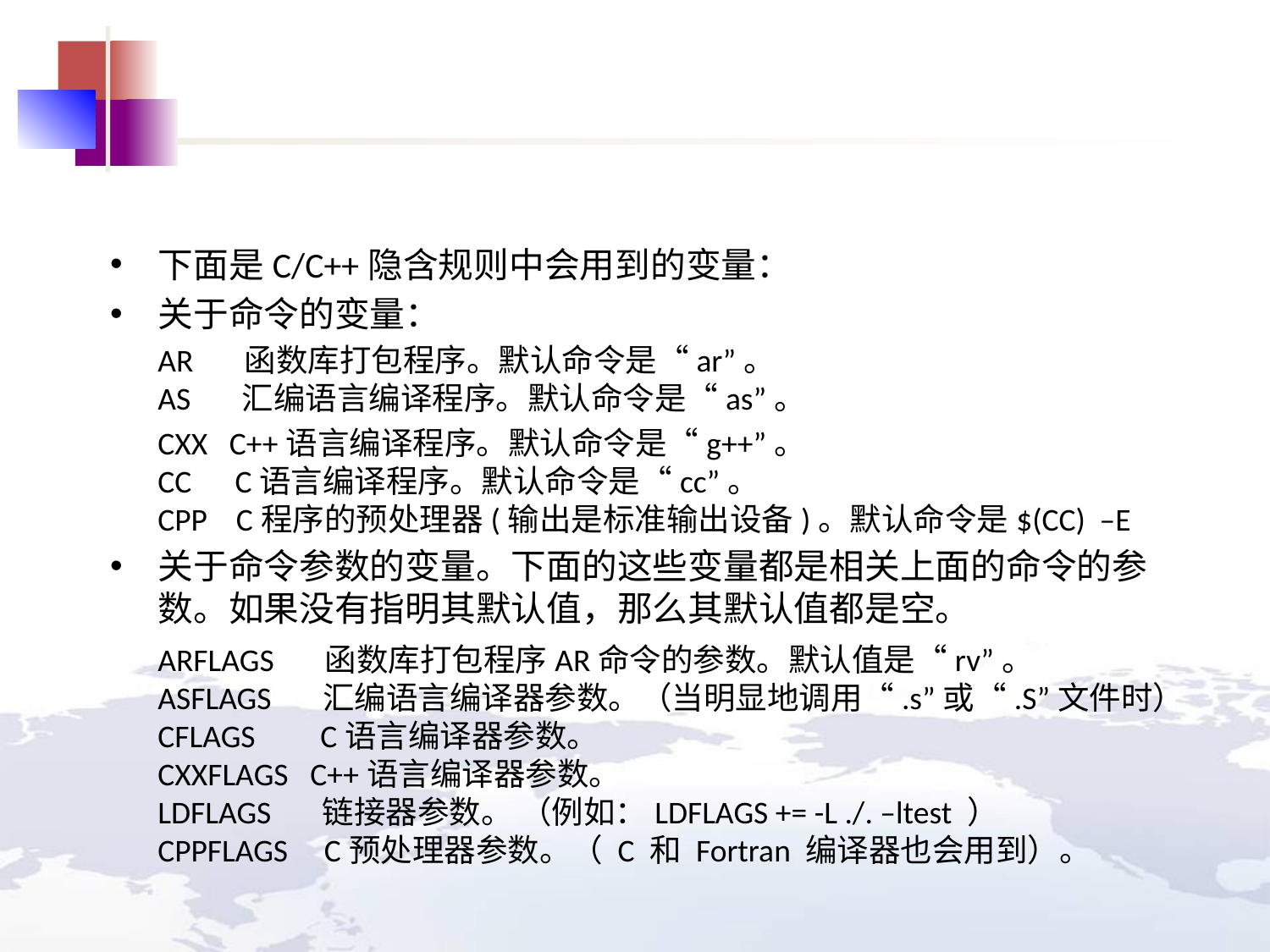

#
下面是C/C++隐含规则中会用到的变量：
关于命令的变量：
	AR      函数库打包程序。默认命令是“ar”。 
AS      汇编语言编译程序。默认命令是“as”。
	CXX   C++语言编译程序。默认命令是“g++”。
CC      C语言编译程序。默认命令是“cc”。
CPP    C程序的预处理器(输出是标准输出设备)。默认命令是$(CC)  –E
关于命令参数的变量。下面的这些变量都是相关上面的命令的参数。如果没有指明其默认值，那么其默认值都是空。
	ARFLAGS      函数库打包程序AR命令的参数。默认值是“rv”。
ASFLAGS      汇编语言编译器参数。（当明显地调用“.s”或“.S”文件时）
CFLAGS         C语言编译器参数。
CXXFLAGS   C++语言编译器参数。
LDFLAGS      链接器参数。 （例如：LDFLAGS += -L ./. –ltest ）
CPPFLAGS     C预处理器参数。（ C 和 Fortran 编译器也会用到）。